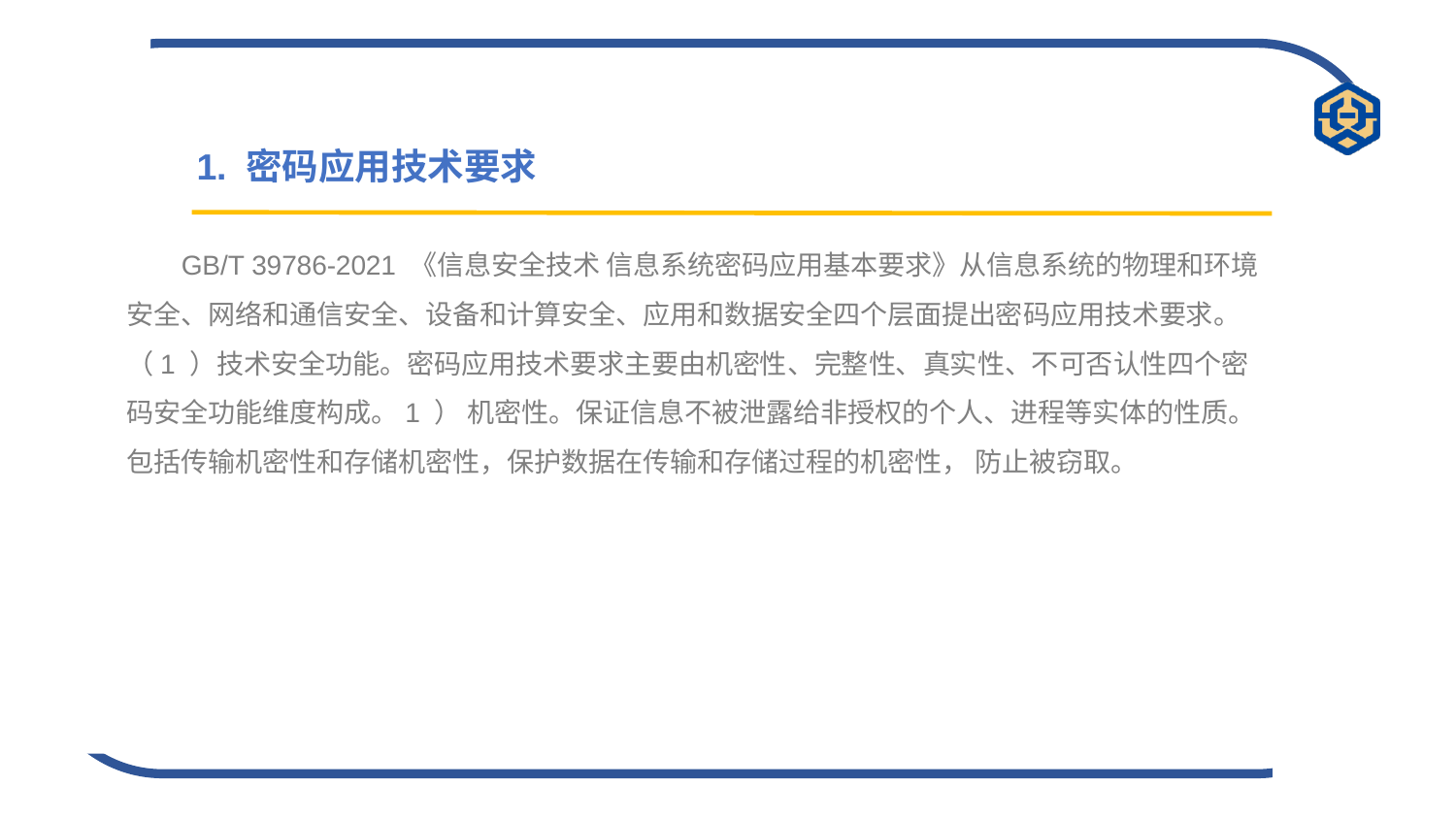

1. 密码应用技术要求
GB/T 39786-2021 《信息安全技术 信息系统密码应用基本要求》从信息系统的物理和环境安全、网络和通信安全、设备和计算安全、应用和数据安全四个层面提出密码应用技术要求。（1 ）技术安全功能。密码应用技术要求主要由机密性、完整性、真实性、不可否认性四个密码安全功能维度构成。1 ） 机密性。保证信息不被泄露给非授权的个人、进程等实体的性质。包括传输机密性和存储机密性，保护数据在传输和存储过程的机密性， 防止被窃取。